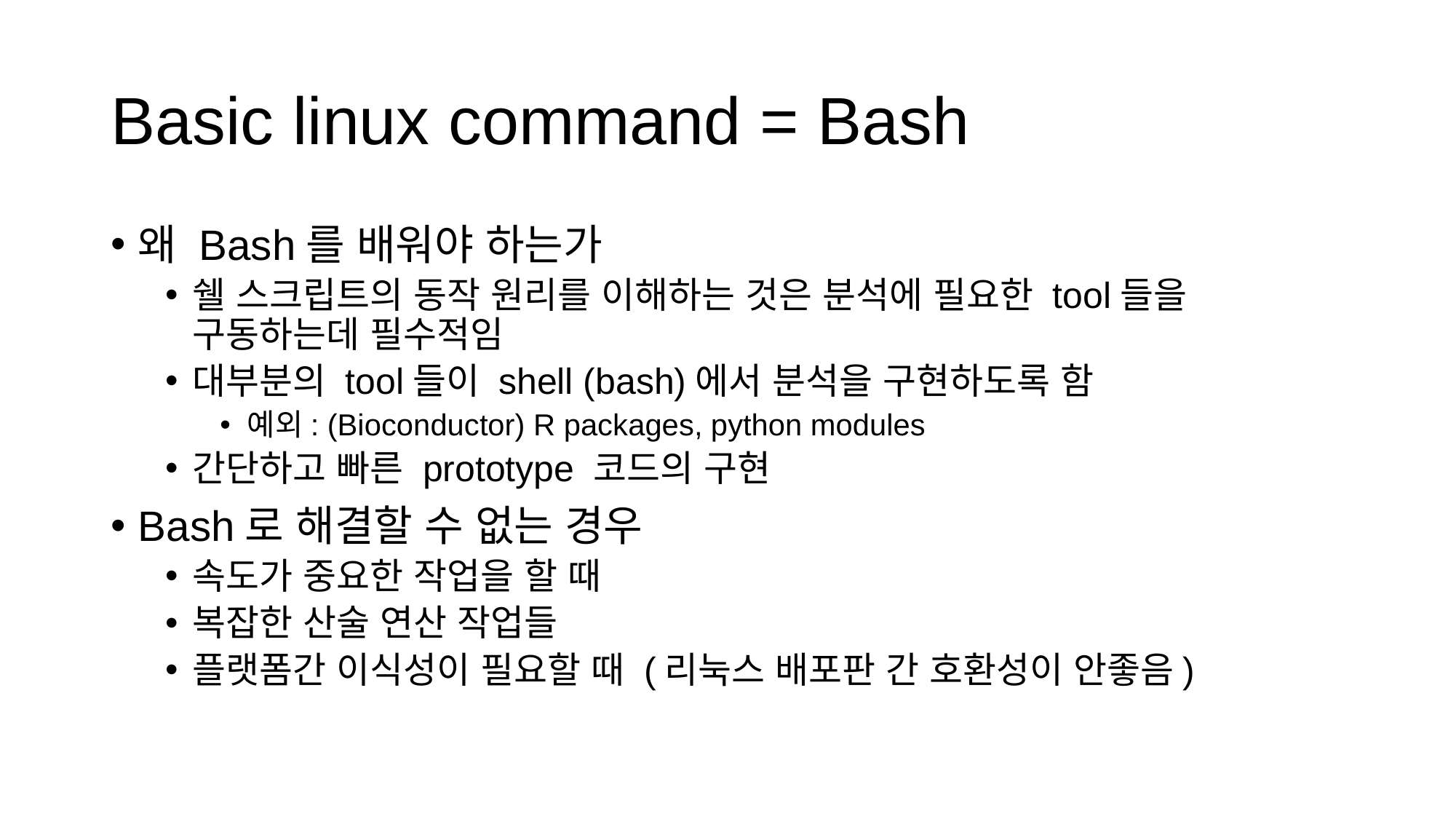

# Basic linux command = Bash
왜 Bash를 배워야 하는가
쉘 스크립트의 동작 원리를 이해하는 것은 분석에 필요한 tool들을 구동하는데 필수적임
대부분의 tool들이 shell (bash)에서 분석을 구현하도록 함
예외: (Bioconductor) R packages, python modules
간단하고 빠른 prototype 코드의 구현
Bash로 해결할 수 없는 경우
속도가 중요한 작업을 할 때
복잡한 산술 연산 작업들
플랫폼간 이식성이 필요할 때 (리눅스 배포판 간 호환성이 안좋음)